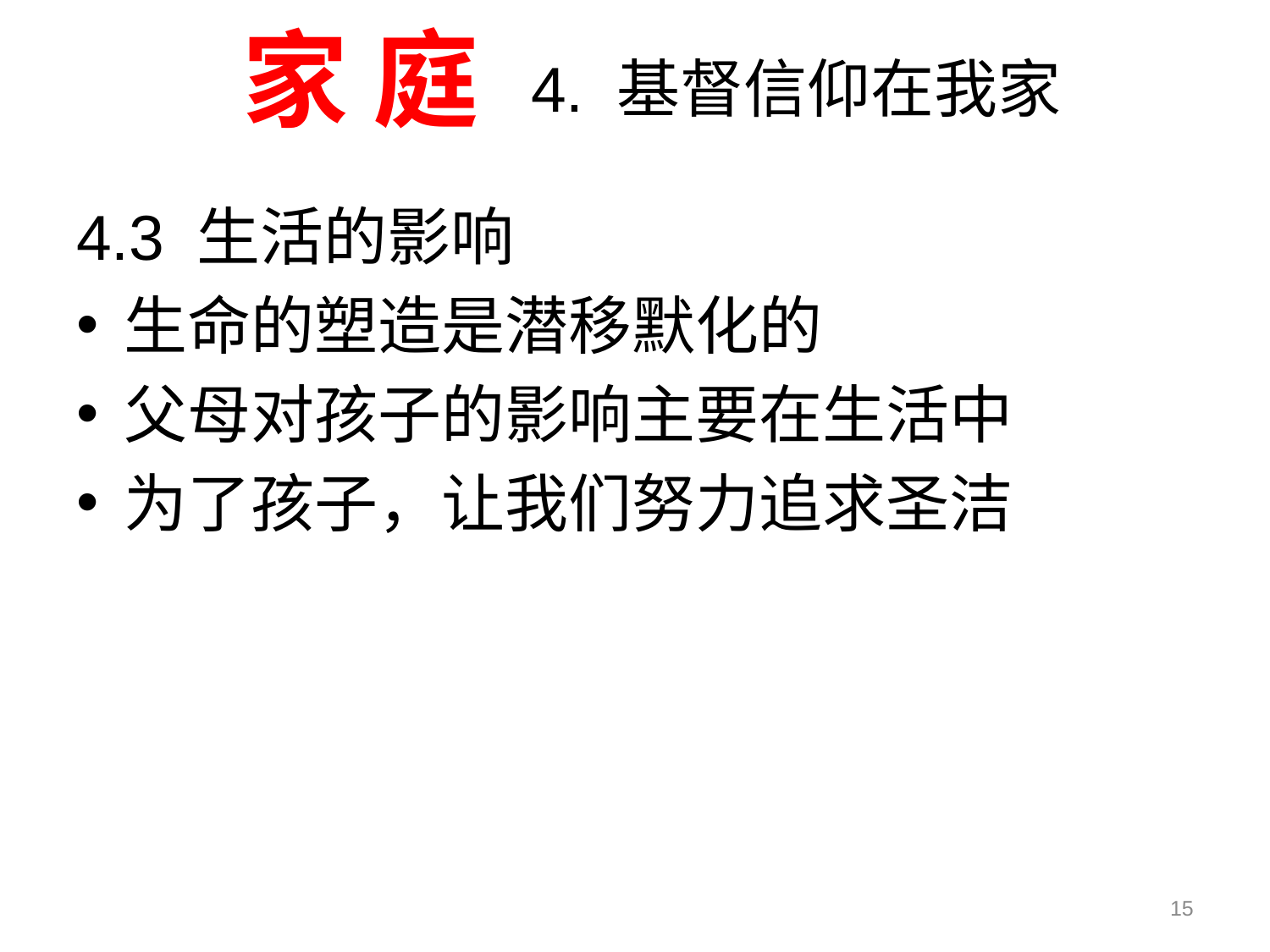

家 庭
4. 基督信仰在我家
4.3 生活的影响
生命的塑造是潜移默化的
父母对孩子的影响主要在生活中
为了孩子，让我们努力追求圣洁
15